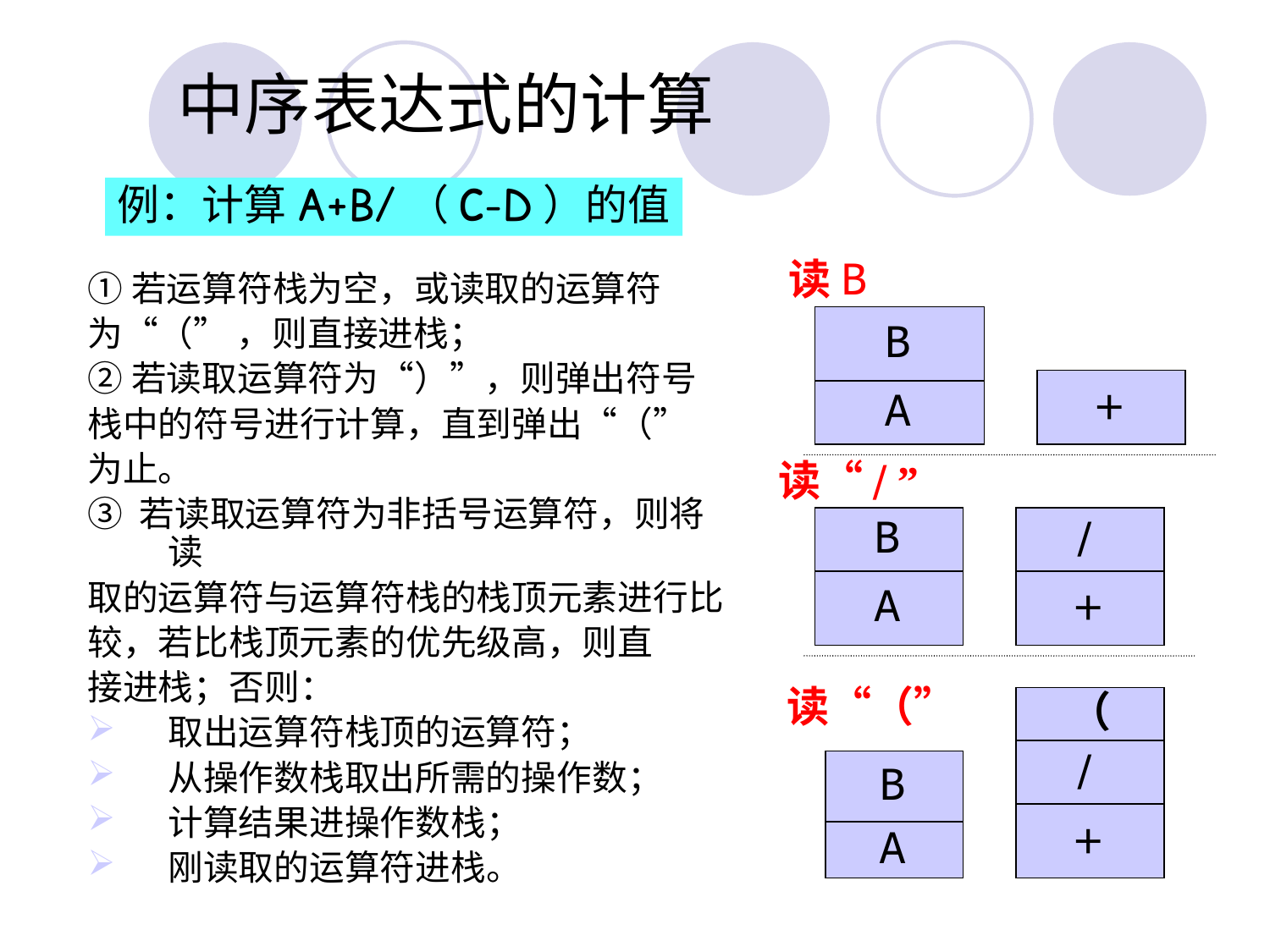

# 中序表达式的计算
例：计算A+B/（C-D）的值
读B
①若运算符栈为空，或读取的运算符
为“（” ，则直接进栈；
②若读取运算符为“）”，则弹出符号
栈中的符号进行计算，直到弹出“（”
为止。
③ 若读取运算符为非括号运算符，则将读
取的运算符与运算符栈的栈顶元素进行比
较，若比栈顶元素的优先级高，则直
接进栈；否则：
取出运算符栈顶的运算符；
从操作数栈取出所需的操作数；
计算结果进操作数栈；
刚读取的运算符进栈。
B
+
A

读“/”

B
/
+
A

读“（”
（
/
+
B
A

44